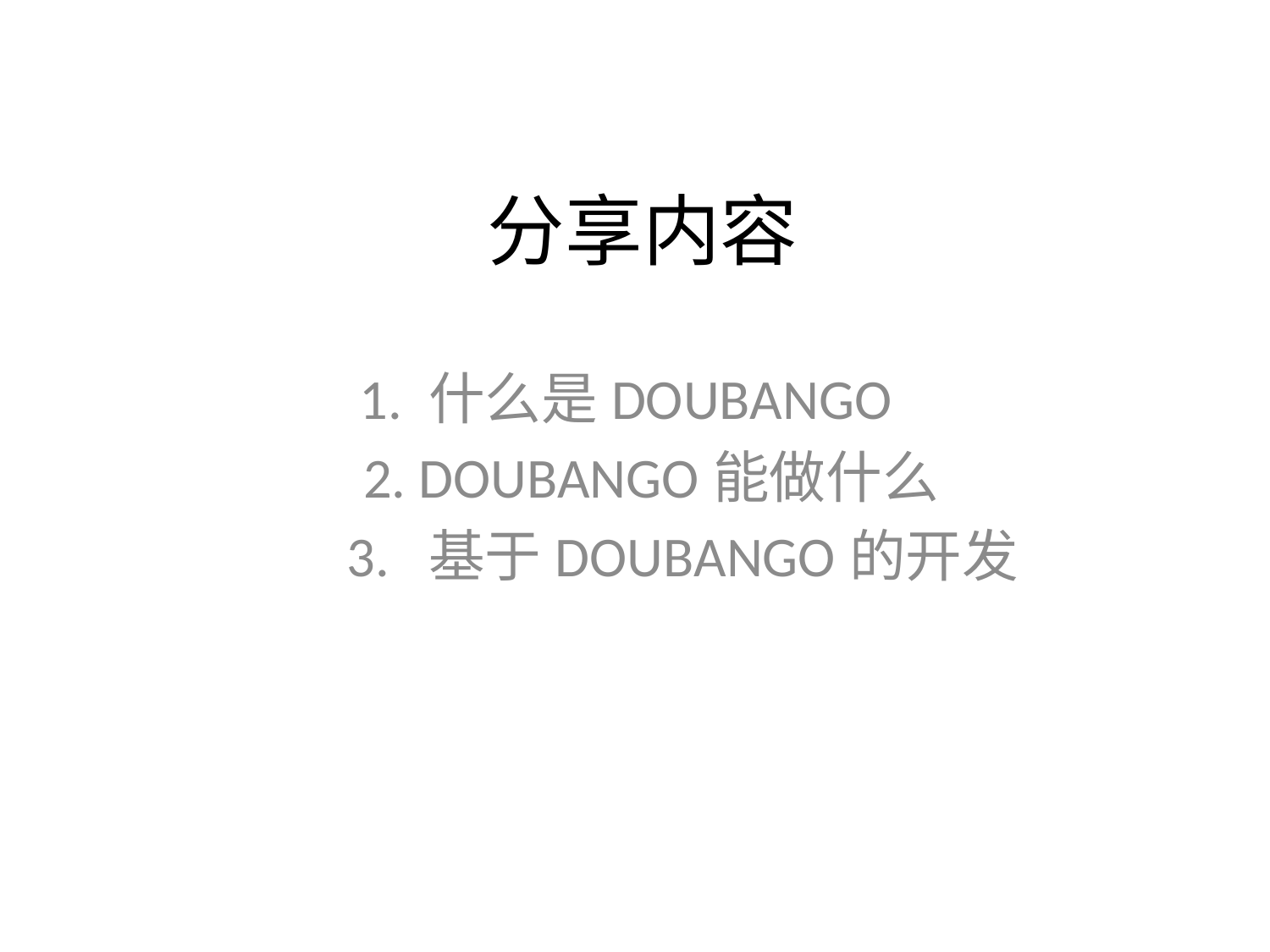

# 分享内容
 1. 什么是DOUBANGO
     2. DOUBANGO能做什么
          3.  基于DOUBANGO的开发